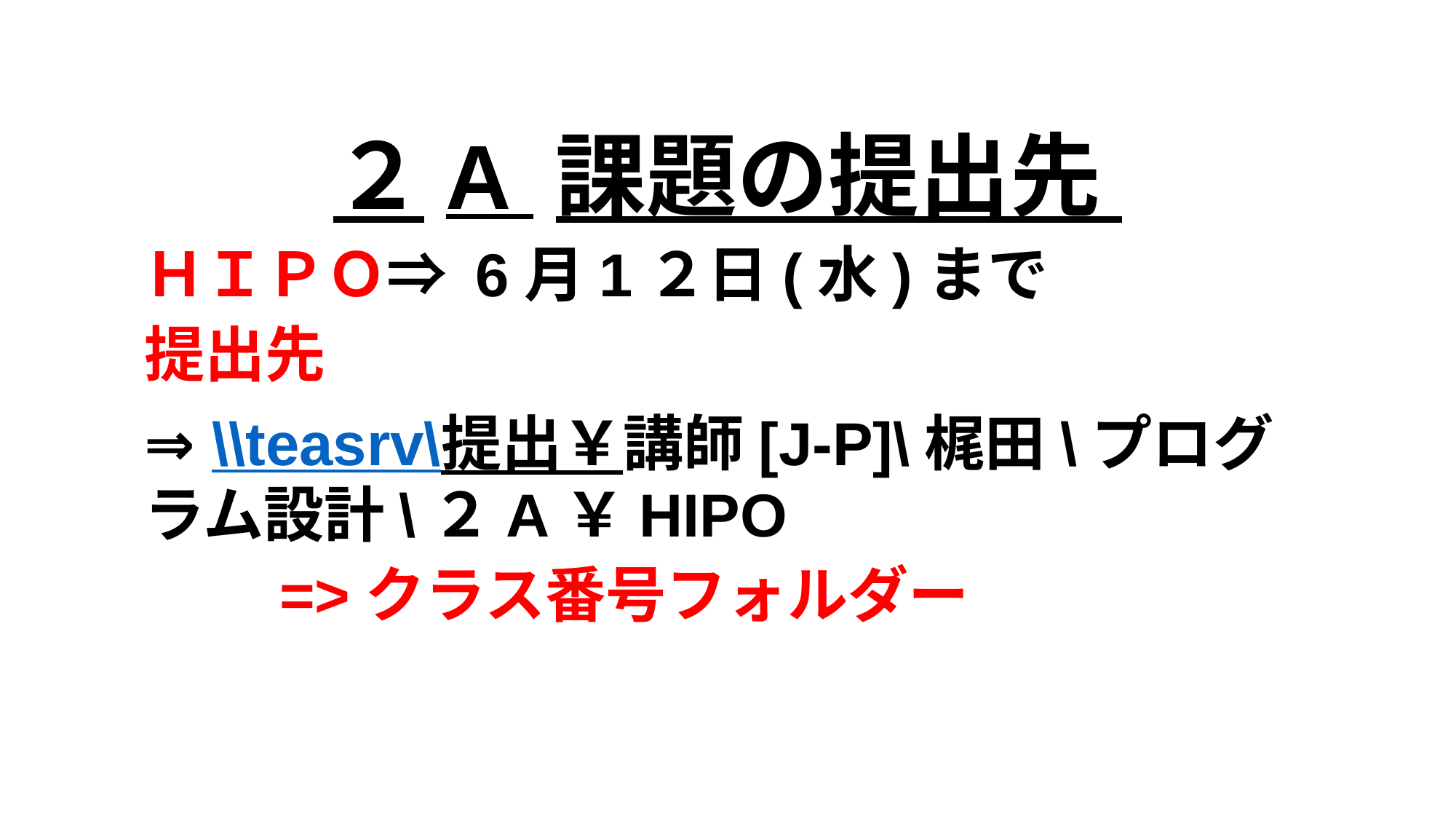

２A 課題の提出先
ＨＩＰＯ⇒ 6月1２日(水)まで
提出先
⇒ \\teasrv\提出￥講師[J-P]\梶田\プログラム設計\２A￥HIPO
        =>クラス番号フォルダー